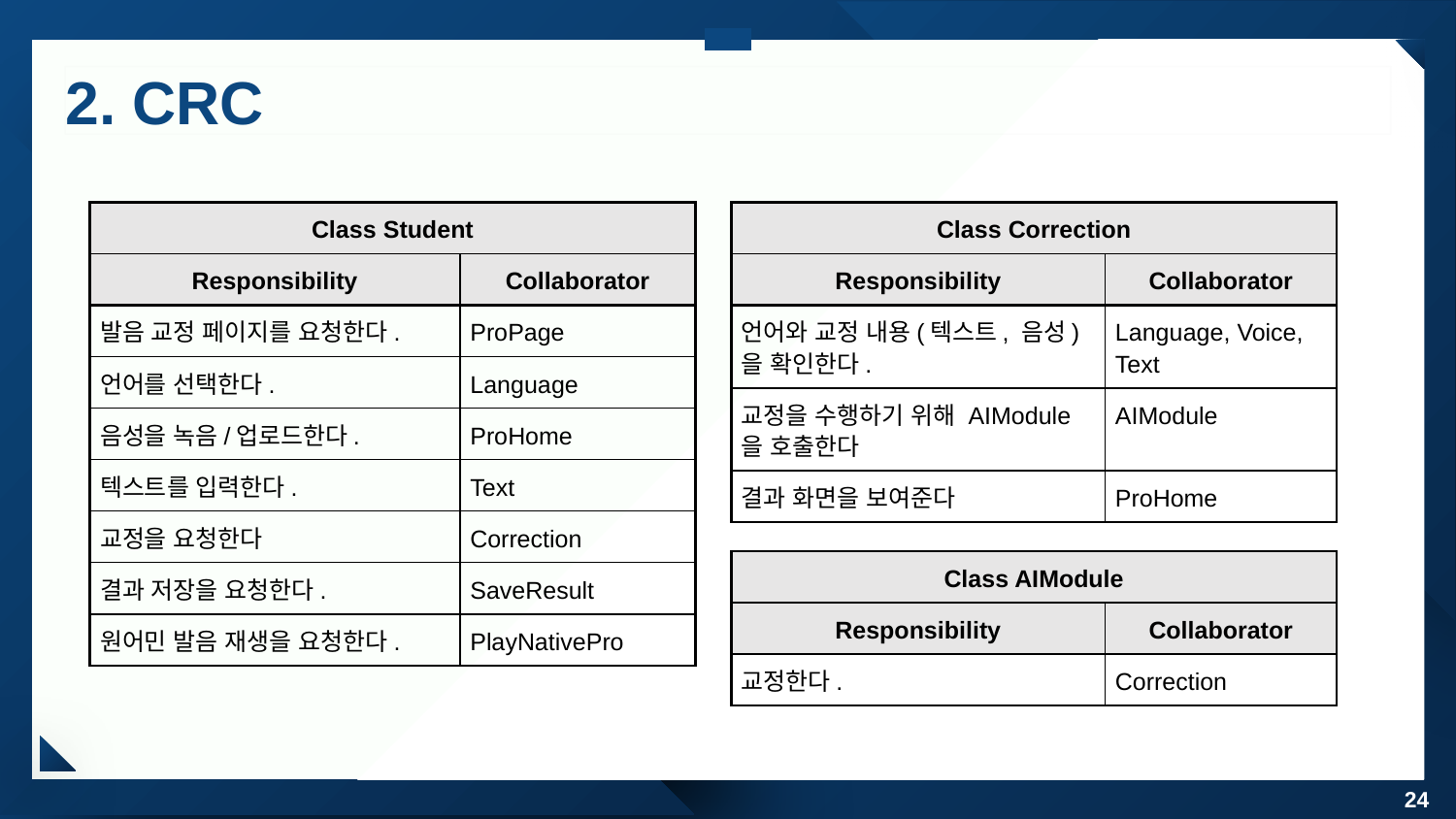

# 2. CRC
| Class Student |  |
| --- | --- |
| Responsibility | Collaborator |
| 발음 교정 페이지를 요청한다. | ProPage |
| 언어를 선택한다. | Language |
| 음성을 녹음/업로드한다. | ProHome |
| 텍스트를 입력한다. | Text |
| 교정을 요청한다 | Correction |
| 결과 저장을 요청한다. | SaveResult |
| 원어민 발음 재생을 요청한다. | PlayNativePro |
| Class Correction |  |
| --- | --- |
| Responsibility | Collaborator |
| 언어와 교정 내용(텍스트, 음성)을 확인한다. | Language, Voice, Text |
| 교정을 수행하기 위해 AIModule을 호출한다 | AIModule |
| 결과 화면을 보여준다 | ProHome |
| Class AIModule |  |
| --- | --- |
| Responsibility | Collaborator |
| 교정한다. | Correction |
24